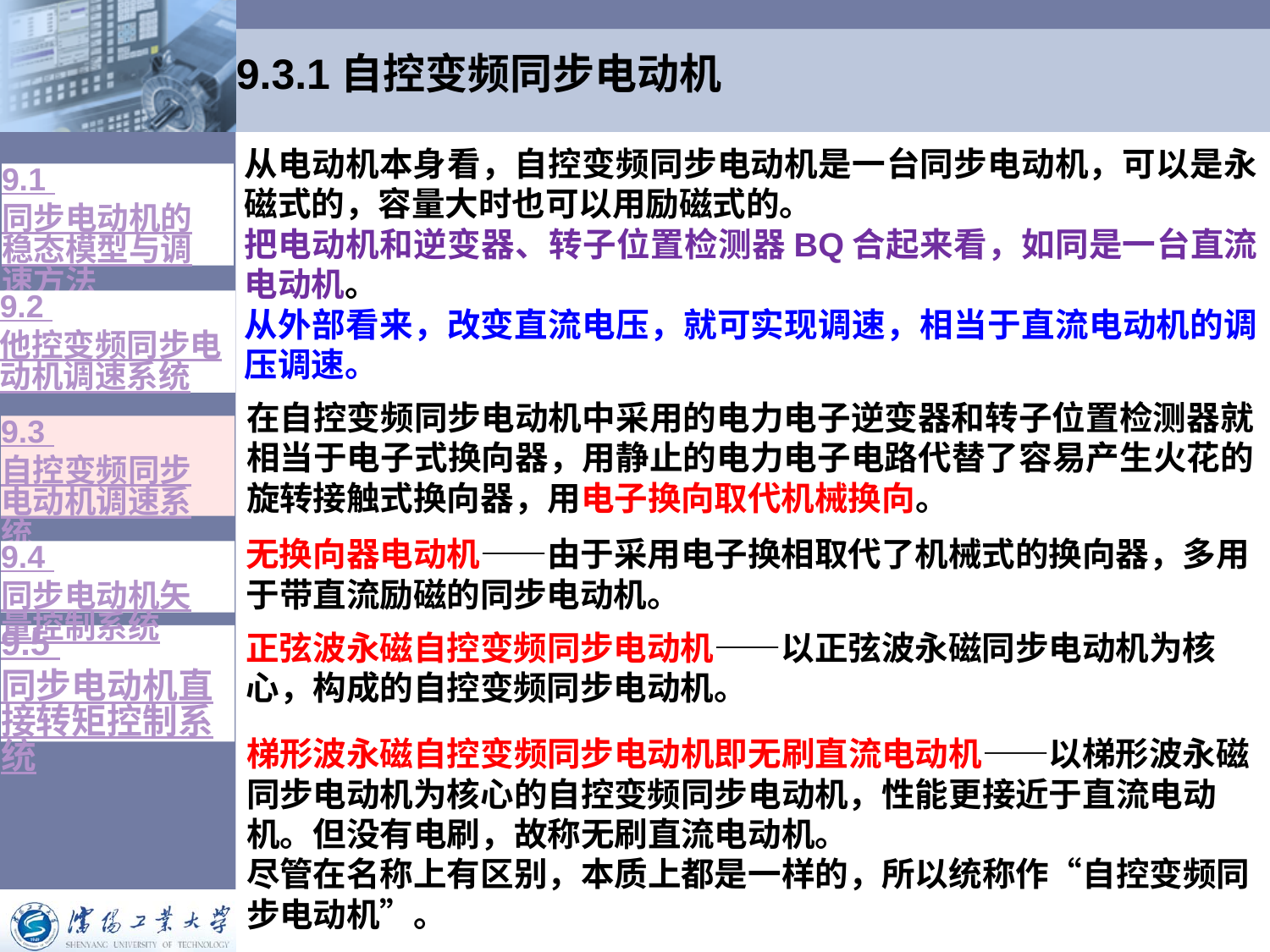

# 9.3.1自控变频同步电动机
从电动机本身看，自控变频同步电动机是一台同步电动机，可以是永磁式的，容量大时也可以用励磁式的。
把电动机和逆变器、转子位置检测器BQ合起来看，如同是一台直流电动机。
从外部看来，改变直流电压，就可实现调速，相当于直流电动机的调压调速。
9.1 同步电动机的稳态模型与调速方法
9.2 他控变频同步电动机调速系统
在自控变频同步电动机中采用的电力电子逆变器和转子位置检测器就相当于电子式换向器，用静止的电力电子电路代替了容易产生火花的旋转接触式换向器，用电子换向取代机械换向。
9.3 自控变频同步电动机调速系统

无换向器电动机——由于采用电子换相取代了机械式的换向器，多用于带直流励磁的同步电动机。
正弦波永磁自控变频同步电动机——以正弦波永磁同步电动机为核心，构成的自控变频同步电动机。
9.4 同步电动机矢量控制系统
9.5 同步电动机直接转矩控制系统
梯形波永磁自控变频同步电动机即无刷直流电动机——以梯形波永磁同步电动机为核心的自控变频同步电动机，性能更接近于直流电动机。但没有电刷，故称无刷直流电动机。
尽管在名称上有区别，本质上都是一样的，所以统称作“自控变频同步电动机”。